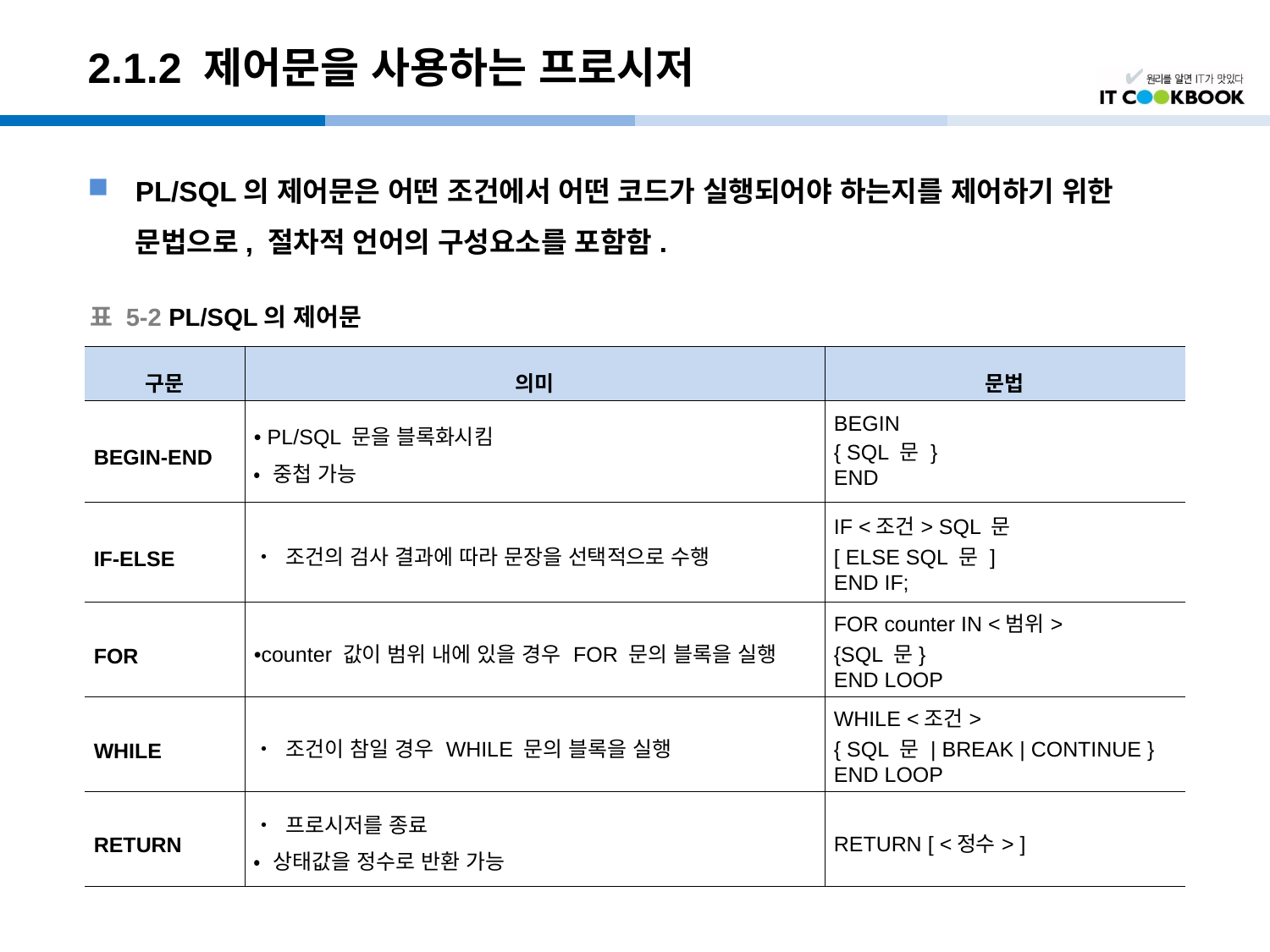

# 2.1.2 제어문을 사용하는 프로시저
PL/SQL의 제어문은 어떤 조건에서 어떤 코드가 실행되어야 하는지를 제어하기 위한 문법으로, 절차적 언어의 구성요소를 포함함.
표 5-2 PL/SQL의 제어문
| 구문 | 의미 | 문법 |
| --- | --- | --- |
| BEGIN-END | • PL/SQL 문을 블록화시킴 • 중첩 가능 | BEGIN { SQL 문 } END |
| IF-ELSE | • 조건의 검사 결과에 따라 문장을 선택적으로 수행 | IF <조건> SQL 문 [ ELSE SQL 문 ] END IF; |
| FOR | •counter 값이 범위 내에 있을 경우 FOR 문의 블록을 실행 | FOR counter IN <범위> {SQL 문} END LOOP |
| WHILE | • 조건이 참일 경우 WHILE 문의 블록을 실행 | WHILE <조건> { SQL 문 | BREAK | CONTINUE } END LOOP |
| RETURN | • 프로시저를 종료 • 상태값을 정수로 반환 가능 | RETURN [ <정수> ] |